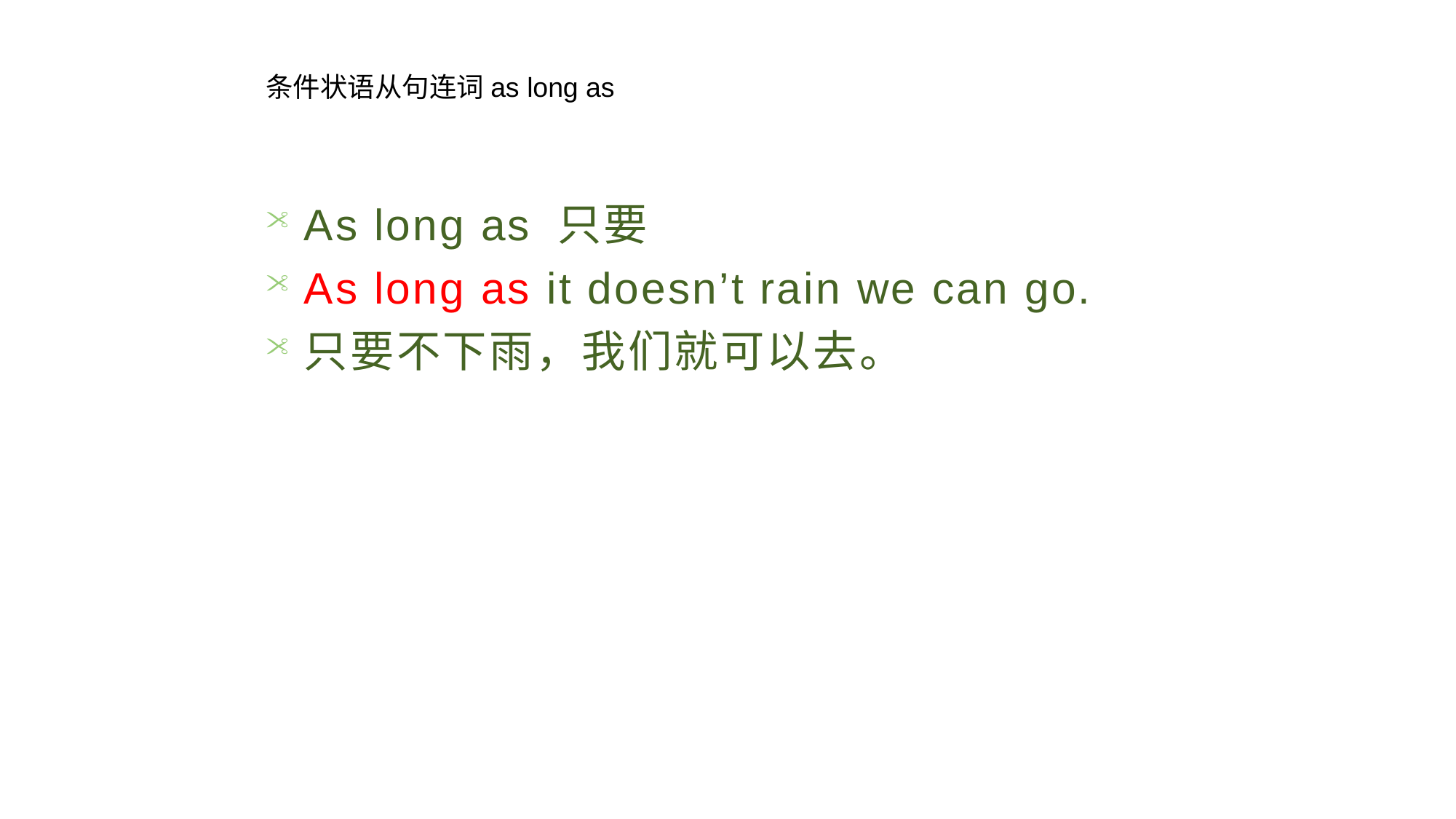

条件状语从句连词as long as
As long as 只要
As long as it doesn’t rain we can go.
只要不下雨，我们就可以去。